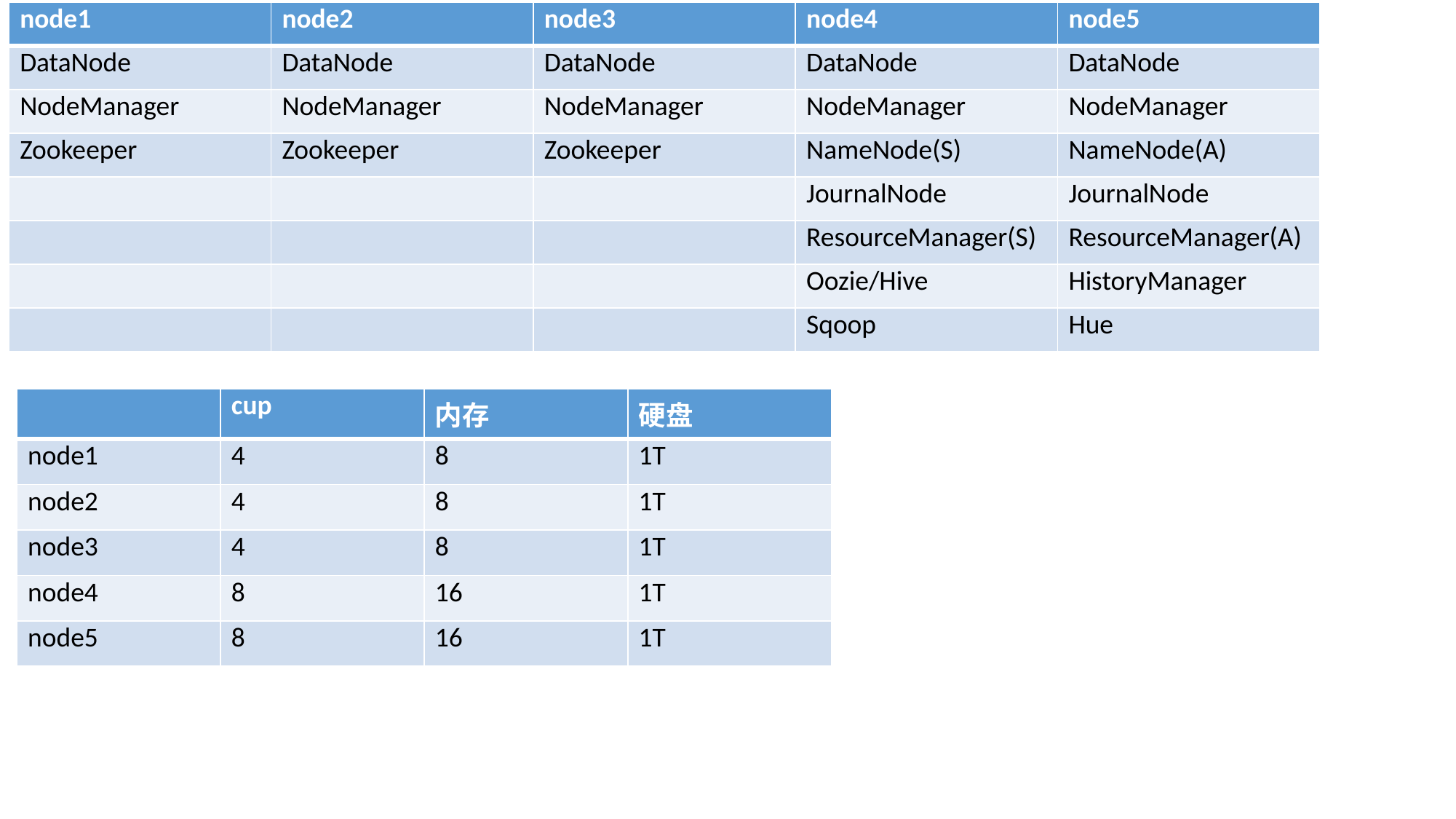

| node1 | node2 | node3 | node4 | node5 |
| --- | --- | --- | --- | --- |
| DataNode | DataNode | DataNode | DataNode | DataNode |
| NodeManager | NodeManager | NodeManager | NodeManager | NodeManager |
| Zookeeper | Zookeeper | Zookeeper | NameNode(S) | NameNode(A) |
|  |  |  | JournalNode | JournalNode |
|  |  |  | ResourceManager(S) | ResourceManager(A) |
|  |  |  | Oozie/Hive | HistoryManager |
|  |  |  | Sqoop | Hue |
|  | cup | 内存 | 硬盘 |
| --- | --- | --- | --- |
| node1 | 4 | 8 | 1T |
| node2 | 4 | 8 | 1T |
| node3 | 4 | 8 | 1T |
| node4 | 8 | 16 | 1T |
| node5 | 8 | 16 | 1T |